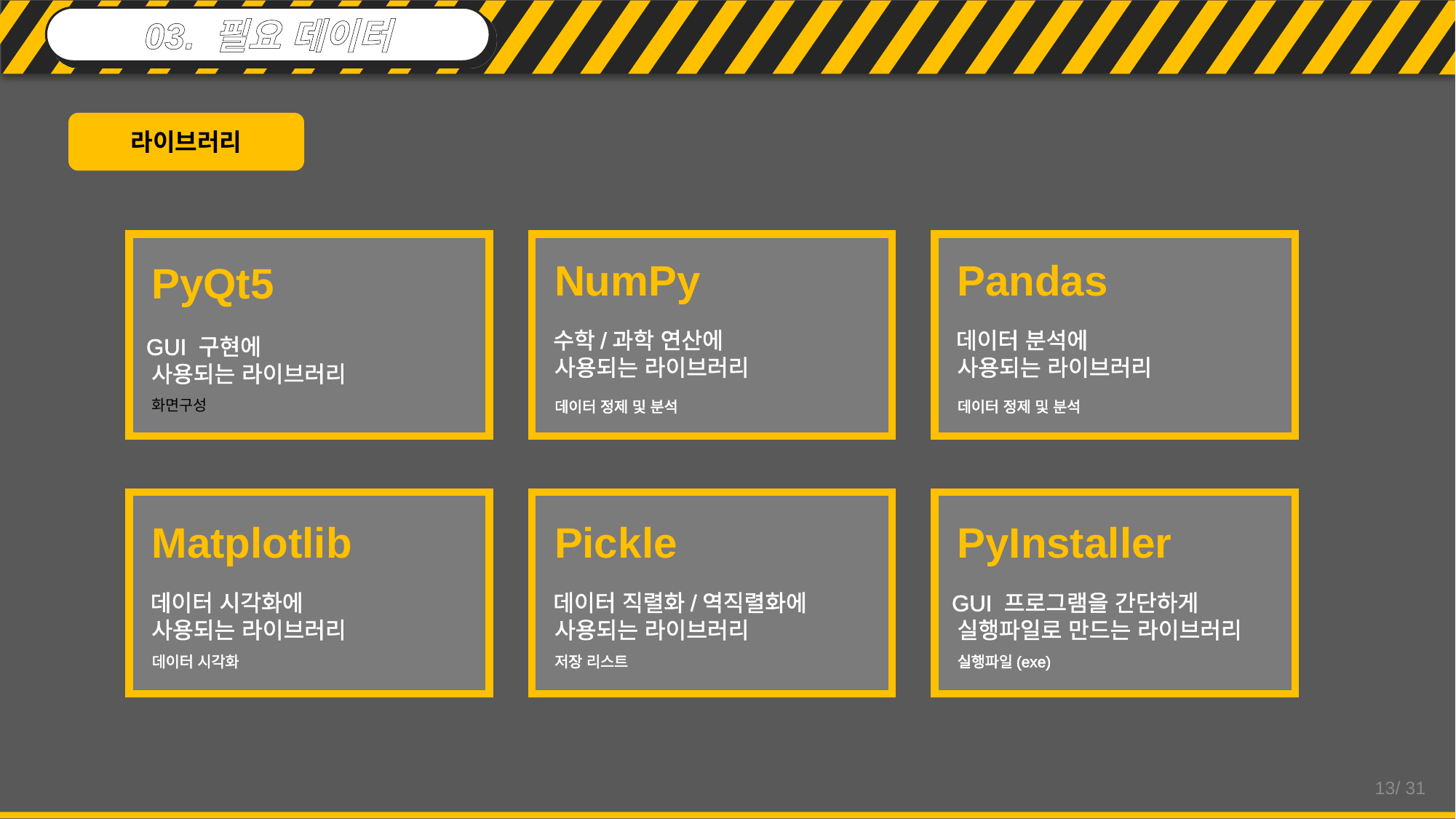

03. 필요 데이터
라이브러리
 PyQt5

 GUI 구현에
 사용되는 라이브러리

  화면구성
 NumPy

 수학/과학 연산에
 사용되는 라이브러리

  데이터 정제 및 분석
 Pandas

 데이터 분석에
 사용되는 라이브러리

  데이터 정제 및 분석
 Matplotlib

 데이터 시각화에
 사용되는 라이브러리

  데이터 시각화
 Pickle

 데이터 직렬화/역직렬화에
 사용되는 라이브러리

  저장 리스트
 PyInstaller

 GUI 프로그램을 간단하게
 실행파일로 만드는 라이브러리

  실행파일(exe)
13/ 31